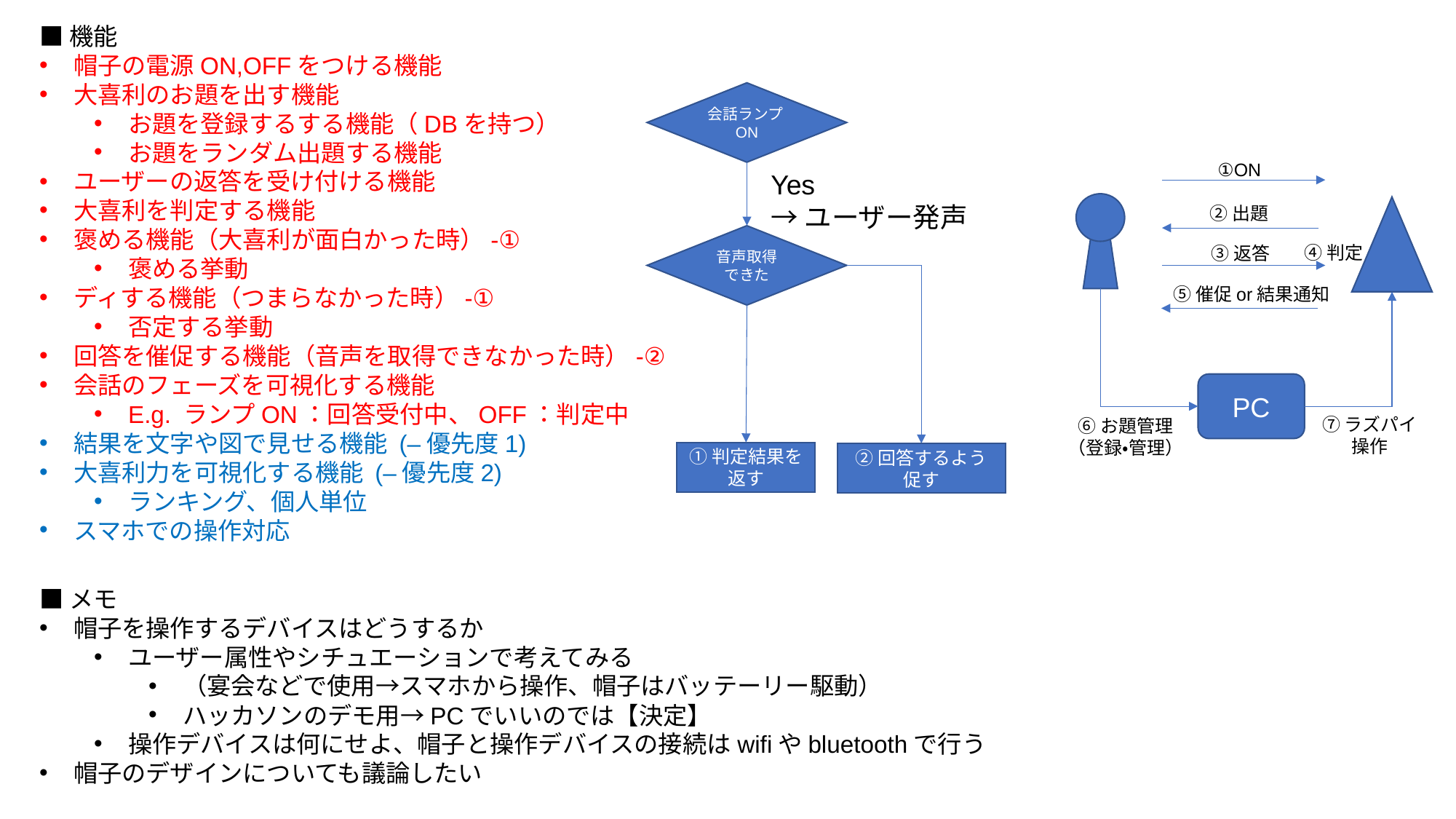

■機能
帽子の電源ON,OFFをつける機能
大喜利のお題を出す機能
お題を登録するする機能（DBを持つ）
お題をランダム出題する機能
ユーザーの返答を受け付ける機能
大喜利を判定する機能
褒める機能（大喜利が面白かった時）-①
褒める挙動
ディする機能（つまらなかった時）-①
否定する挙動
回答を催促する機能（音声を取得できなかった時）-②
会話のフェーズを可視化する機能
E.g. ランプON：回答受付中、OFF：判定中
結果を文字や図で見せる機能 (–優先度1)
大喜利力を可視化する機能 (–優先度2)
ランキング、個人単位
スマホでの操作対応

会話ランプON
①ON
Yes
→ユーザー発声

②出題

音声取得
できた

④判定
③返答
⑤催促or結果通知
PC
⑦ラズパイ
操作
⑥お題管理
（登録・管理）
①判定結果を
返す
②回答するよう
促す
■メモ
帽子を操作するデバイスはどうするか
ユーザー属性やシチュエーションで考えてみる
（宴会などで使用→スマホから操作、帽子はバッテーリー駆動）
ハッカソンのデモ用→PCでいいのでは【決定】
操作デバイスは何にせよ、帽子と操作デバイスの接続はwifiやbluetoothで行う
帽子のデザインについても議論したい